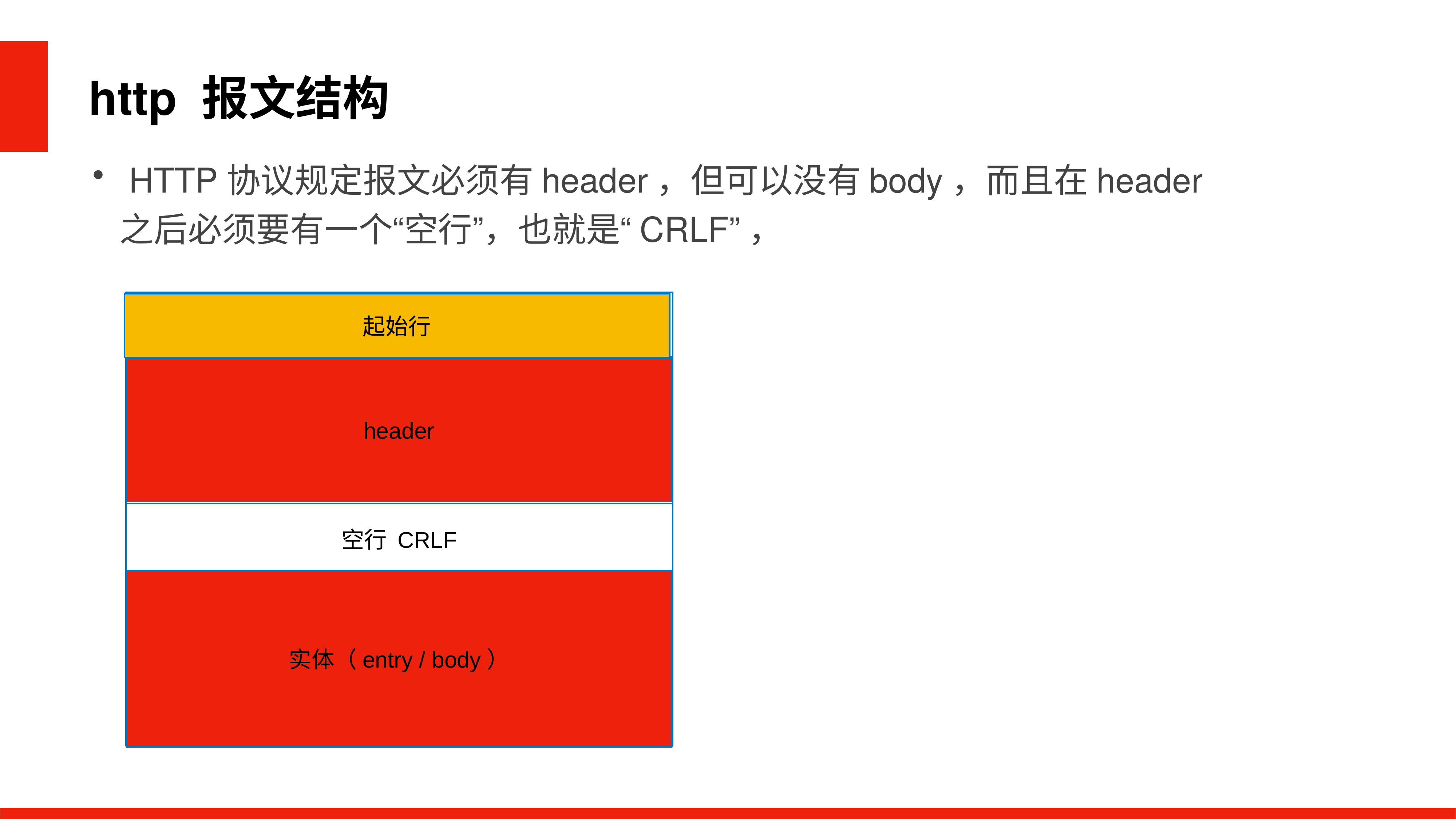

http 报文结构
 HTTP协议规定报文必须有header，但可以没有body，而且在header之后必须要有一个“空行”，也就是“CRLF”，

起始行

header
空行 CRLF
实体（entry / body）
18